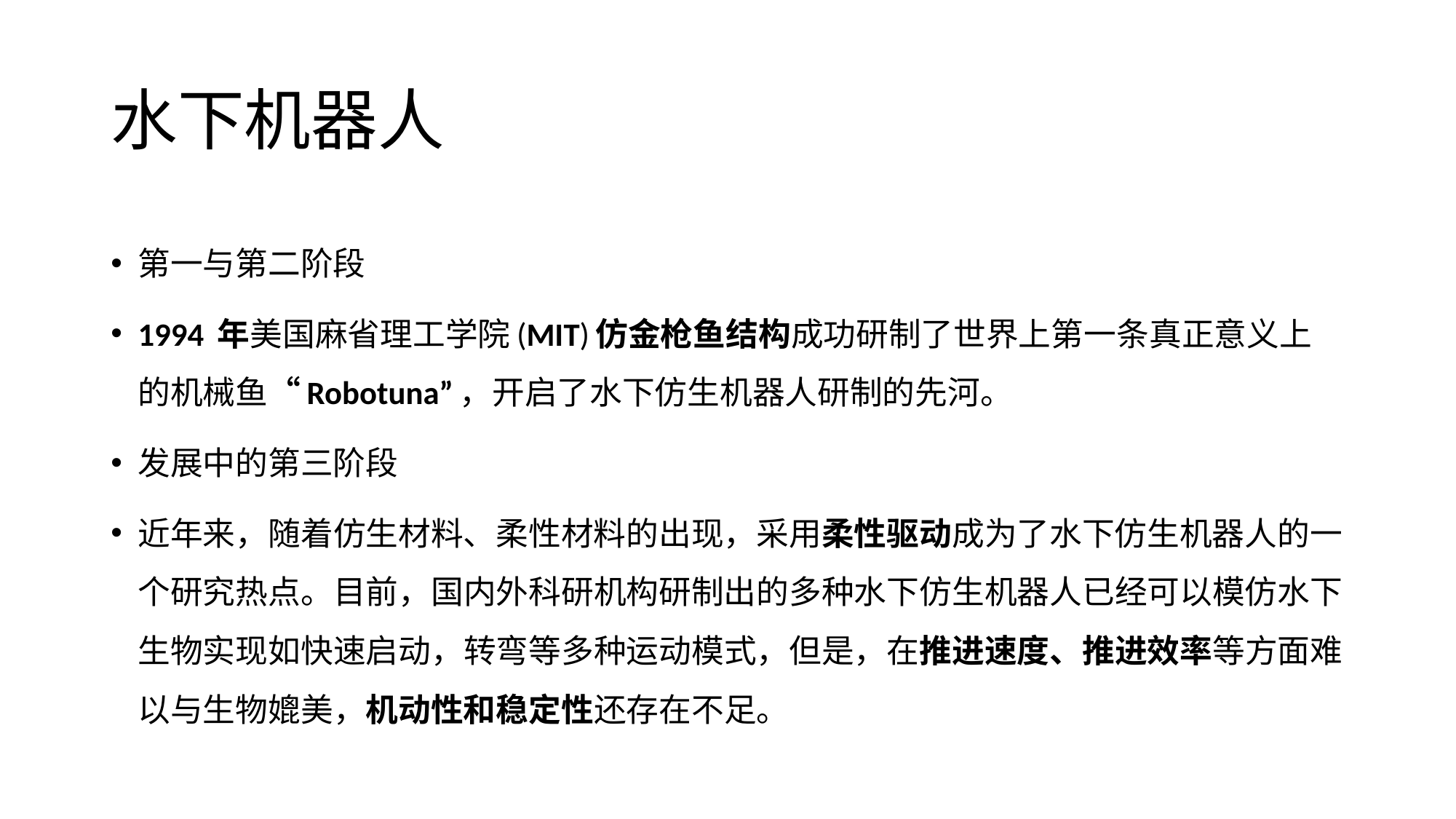

# 水下机器人
第一与第二阶段
1994 年美国麻省理工学院(MIT)仿金枪鱼结构成功研制了世界上第一条真正意义上的机械鱼“Robotuna”，开启了水下仿生机器人研制的先河。
发展中的第三阶段
近年来，随着仿生材料、柔性材料的出现，采用柔性驱动成为了水下仿生机器人的一个研究热点。目前，国内外科研机构研制出的多种水下仿生机器人已经可以模仿水下生物实现如快速启动，转弯等多种运动模式，但是，在推进速度、推进效率等方面难以与生物媲美，机动性和稳定性还存在不足。